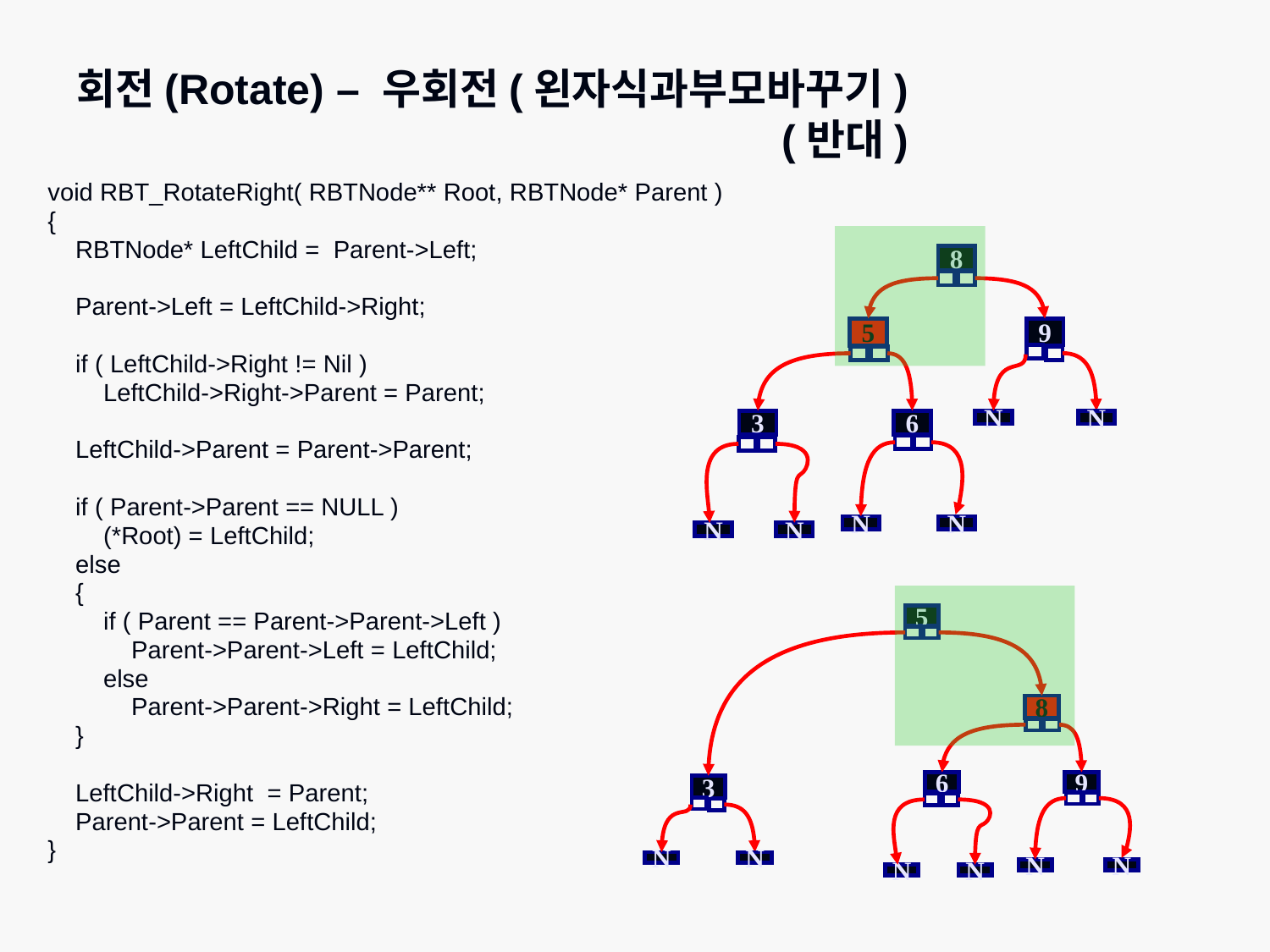

회전(Rotate) – 우회전(왼자식과부모바꾸기)
(반대)
void RBT_RotateRight( RBTNode** Root, RBTNode* Parent )
{
    RBTNode* LeftChild =  Parent->Left;

    Parent->Left = LeftChild->Right;

    if ( LeftChild->Right != Nil )
        LeftChild->Right->Parent = Parent;

    LeftChild->Parent = Parent->Parent;

    if ( Parent->Parent == NULL )
        (*Root) = LeftChild;
    else
    {
        if ( Parent == Parent->Parent->Left )
            Parent->Parent->Left = LeftChild;
        else
            Parent->Parent->Right = LeftChild;
    }

    LeftChild->Right  = Parent;
    Parent->Parent = LeftChild;
}

8

5
9

3
6
N
N

N
N
N
N

5

8

6
9
3

N
N
N
N
N
N